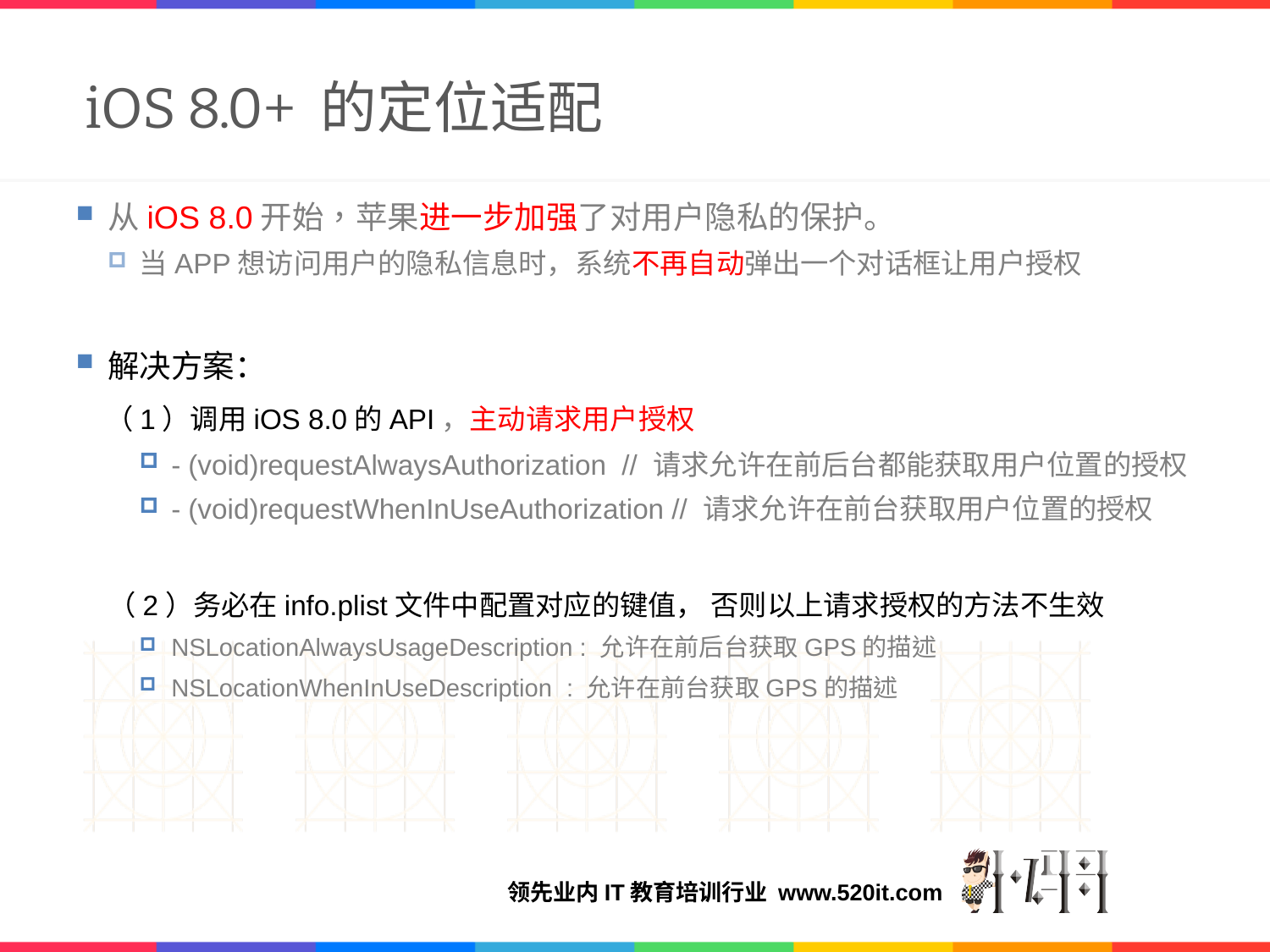

# iOS 8.0+ 的定位适配
从iOS 8.0开始，苹果进一步加强了对用户隐私的保护。
当APP想访问用户的隐私信息时，系统不再自动弹出一个对话框让用户授权

解决方案：
   （1）调用iOS 8.0的API，主动请求用户授权
- (void)requestAlwaysAuthorization  // 请求允许在前后台都能获取用户位置的授权
- (void)requestWhenInUseAuthorization // 请求允许在前台获取用户位置的授权

（2）务必在info.plist文件中配置对应的键值， 否则以上请求授权的方法不生效
NSLocationAlwaysUsageDescription : 允许在前后台获取GPS的描述
NSLocationWhenInUseDescription  : 允许在前台获取GPS的描述